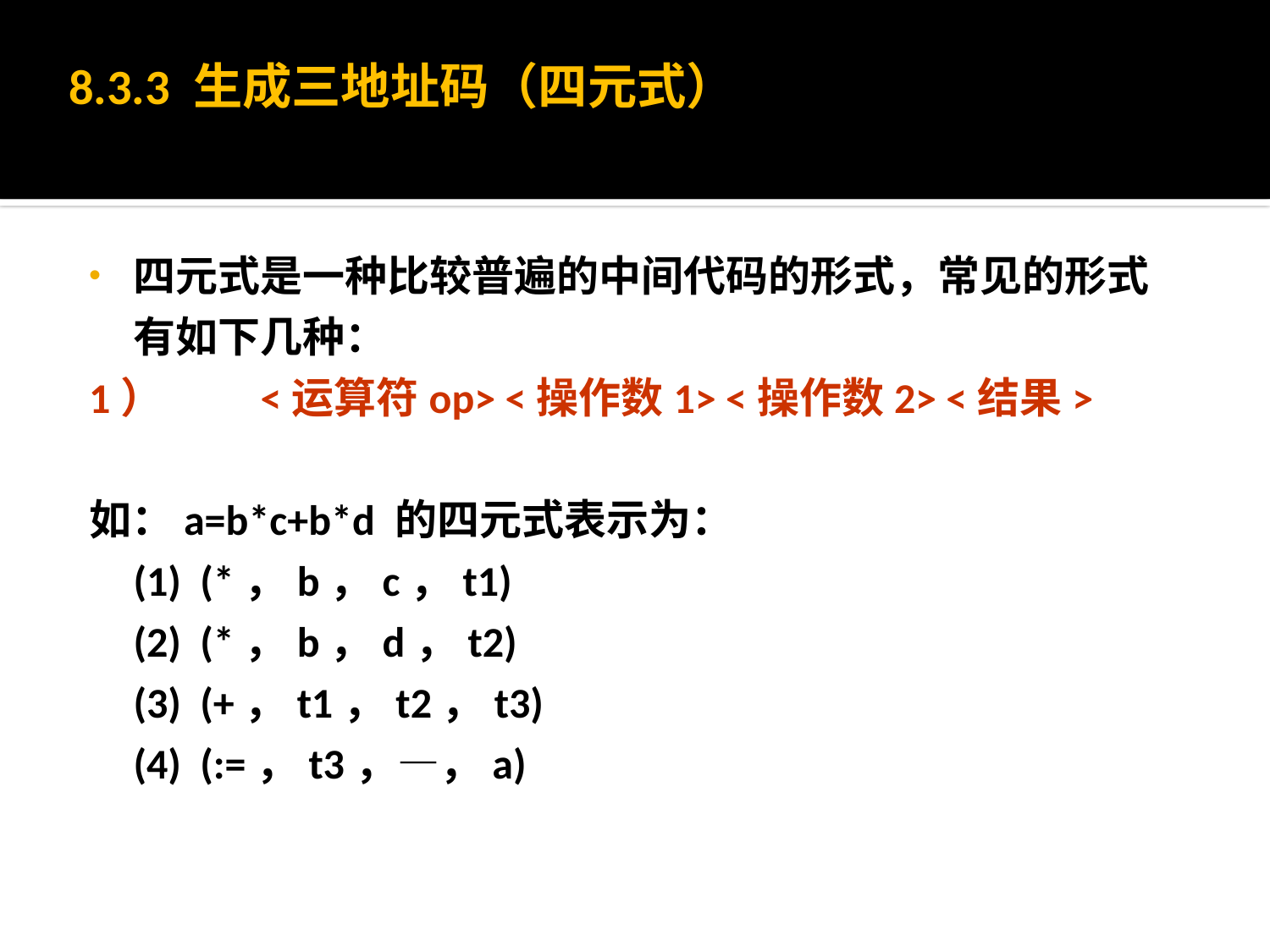

8.3.3 生成三地址码（四元式）
四元式是一种比较普遍的中间代码的形式，常见的形式有如下几种：
1）	<运算符op> <操作数1> <操作数2> <结果>

如：a=b*c+b*d 的四元式表示为：
	(1)  (*，b，c，t1)
	(2)  (*，b，d，t2)
	(3)  (+，t1，t2，t3)
	(4)  (:=，t3，—，a)